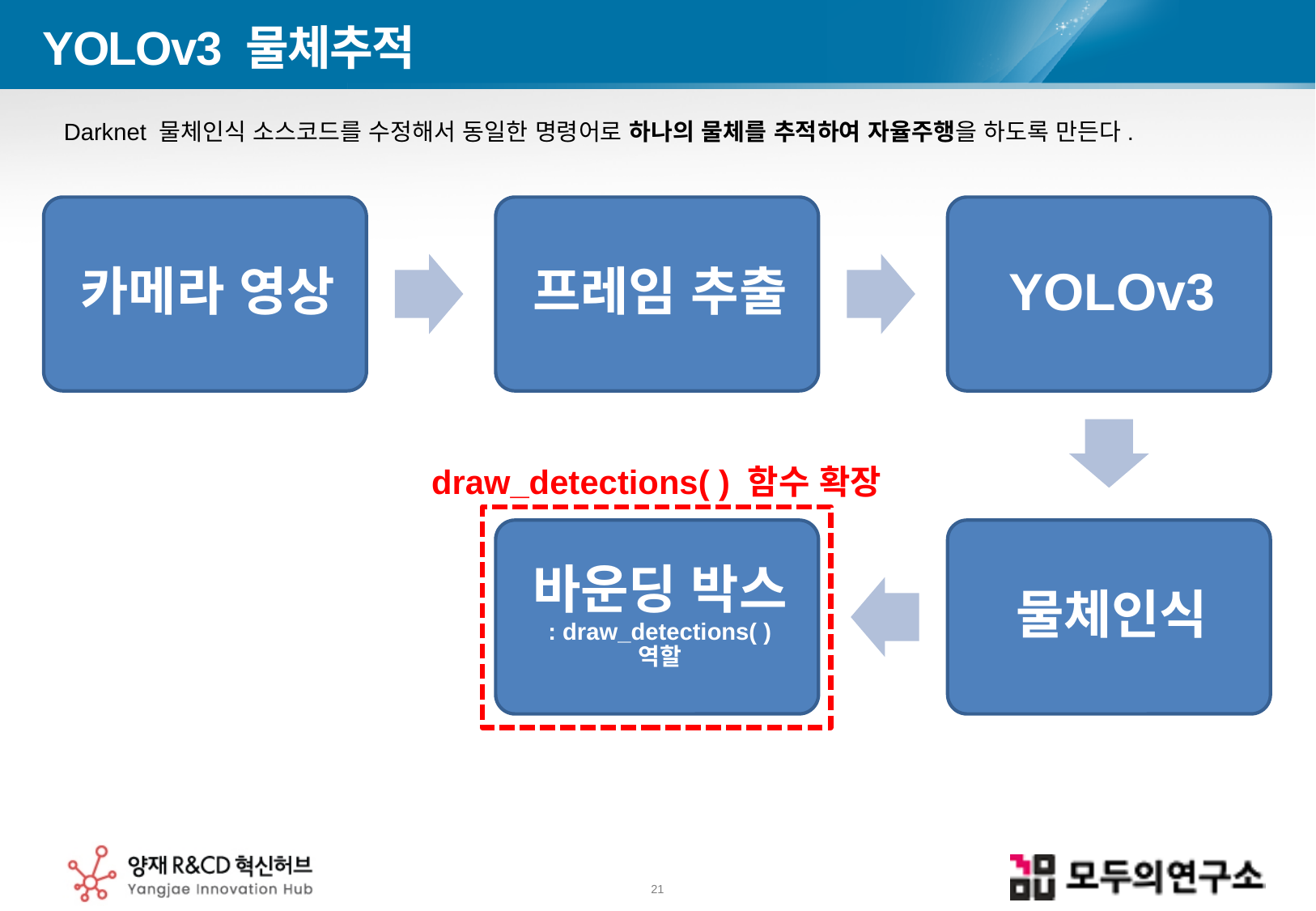

# YOLOv3 물체추적
Darknet 물체인식 소스코드를 수정해서 동일한 명령어로 하나의 물체를 추적하여 자율주행을 하도록 만든다.
카메라 영상

프레임 추출

YOLOv3

물체인식

바운딩 박스
: draw_detections( ) 역할
draw_detections( ) 함수 확장